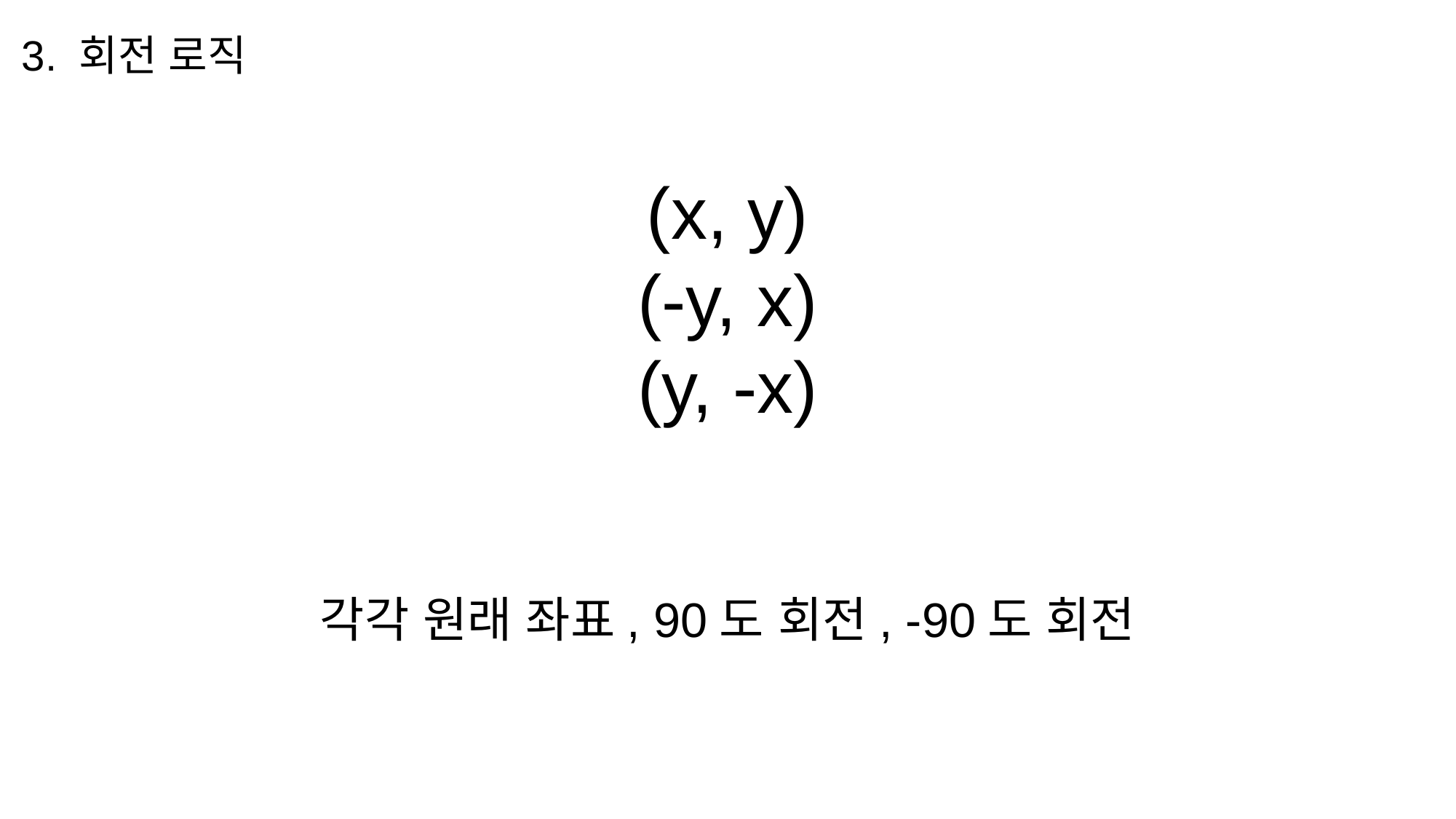

3. 회전 로직
(x, y)
(-y, x)
(y, -x)
각각 원래 좌표, 90도 회전, -90도 회전